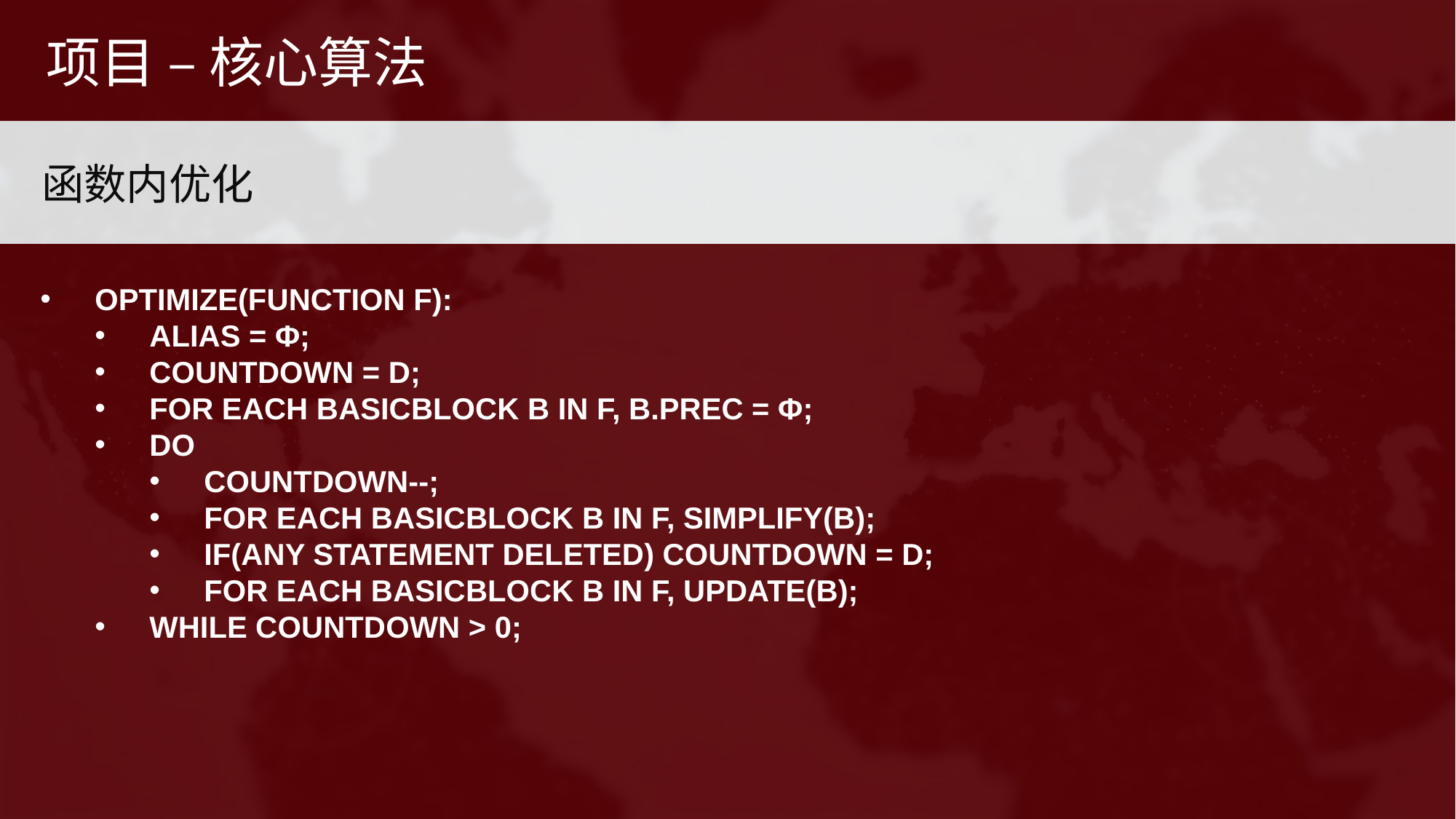

项目 – 核心算法

函数内优化

OPTIMIZE(FUNCTION F):
ALIAS = Φ;
COUNTDOWN = D;
FOR EACH BASICBLOCK B IN F, B.PREC = Φ;
DO
COUNTDOWN--;
FOR EACH BASICBLOCK B IN F, SIMPLIFY(B);
IF(ANY STATEMENT DELETED) COUNTDOWN = D;
FOR EACH BASICBLOCK B IN F, UPDATE(B);
WHILE COUNTDOWN > 0;